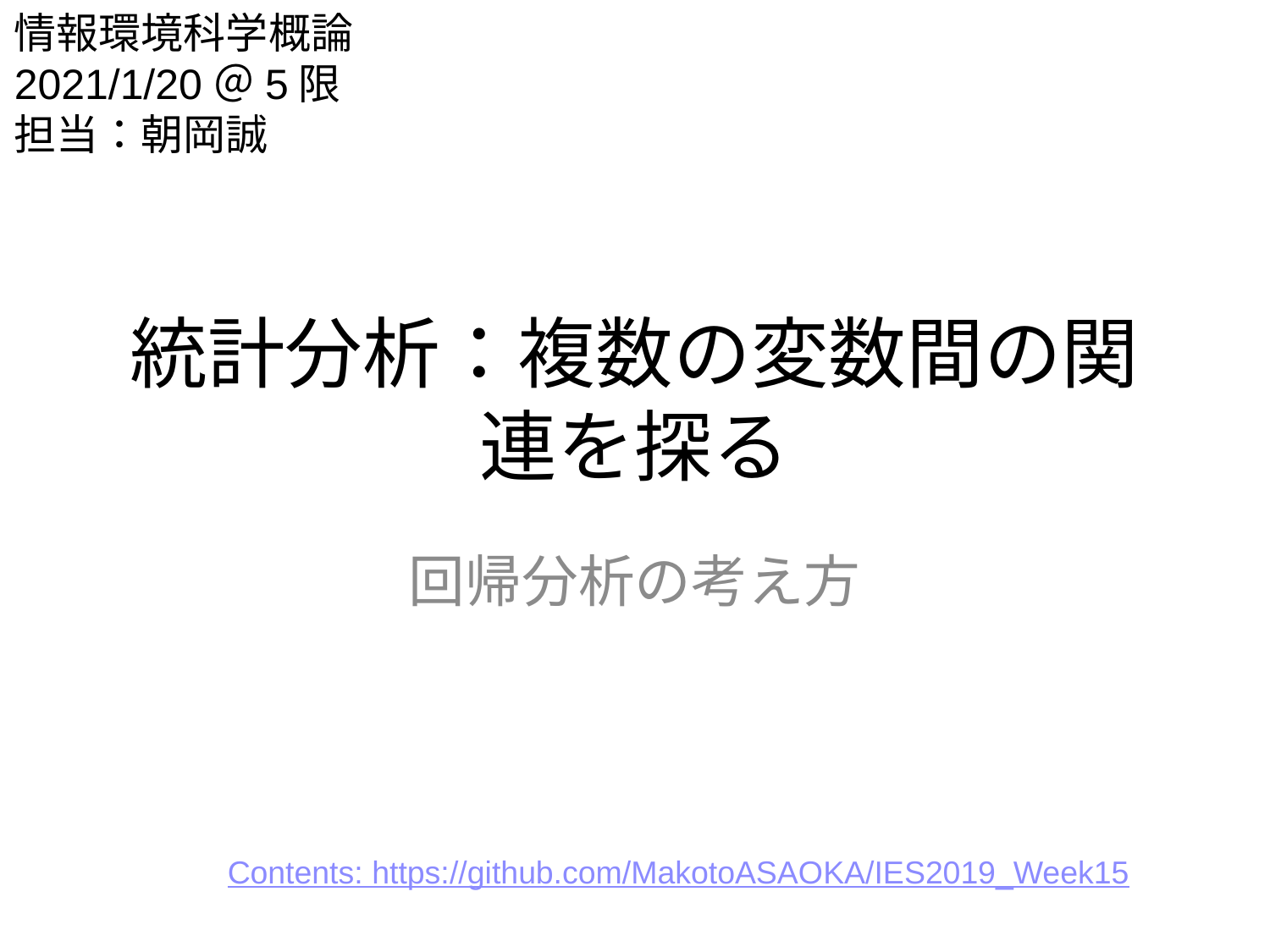

情報環境科学概論
2021/1/20＠5限
担当：朝岡誠
# 統計分析：複数の変数間の関連を探る
回帰分析の考え方
Contents: https://github.com/MakotoASAOKA/IES2019_Week15